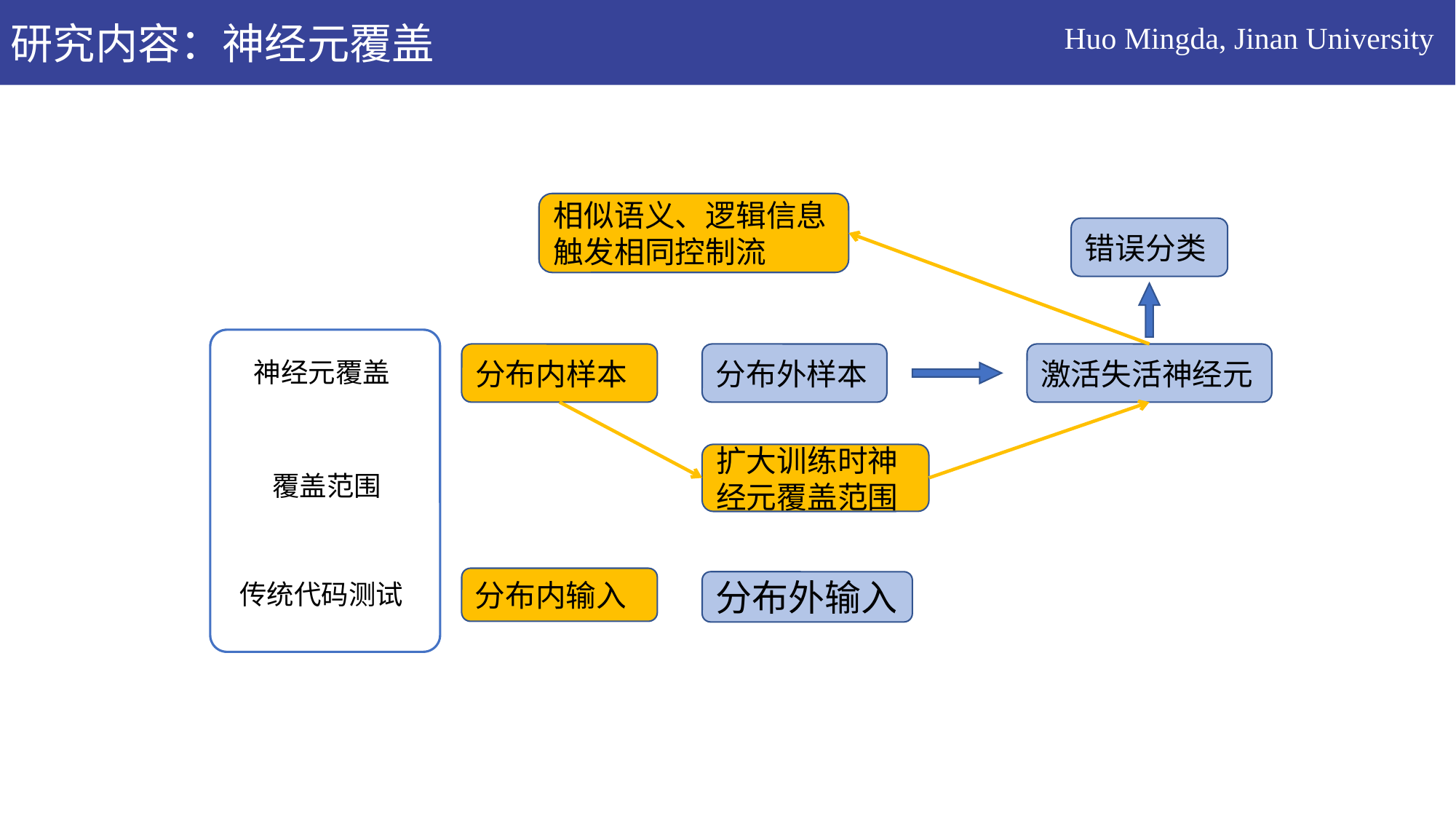

Huo Mingda, Jinan University
研究内容：神经元覆盖
相似语义、逻辑信息触发相同控制流
错误分类

分布内样本
分布外样本
激活失活神经元
神经元覆盖

扩大训练时神经元覆盖范围
覆盖范围
分布内输入
传统代码测试
分布外输入